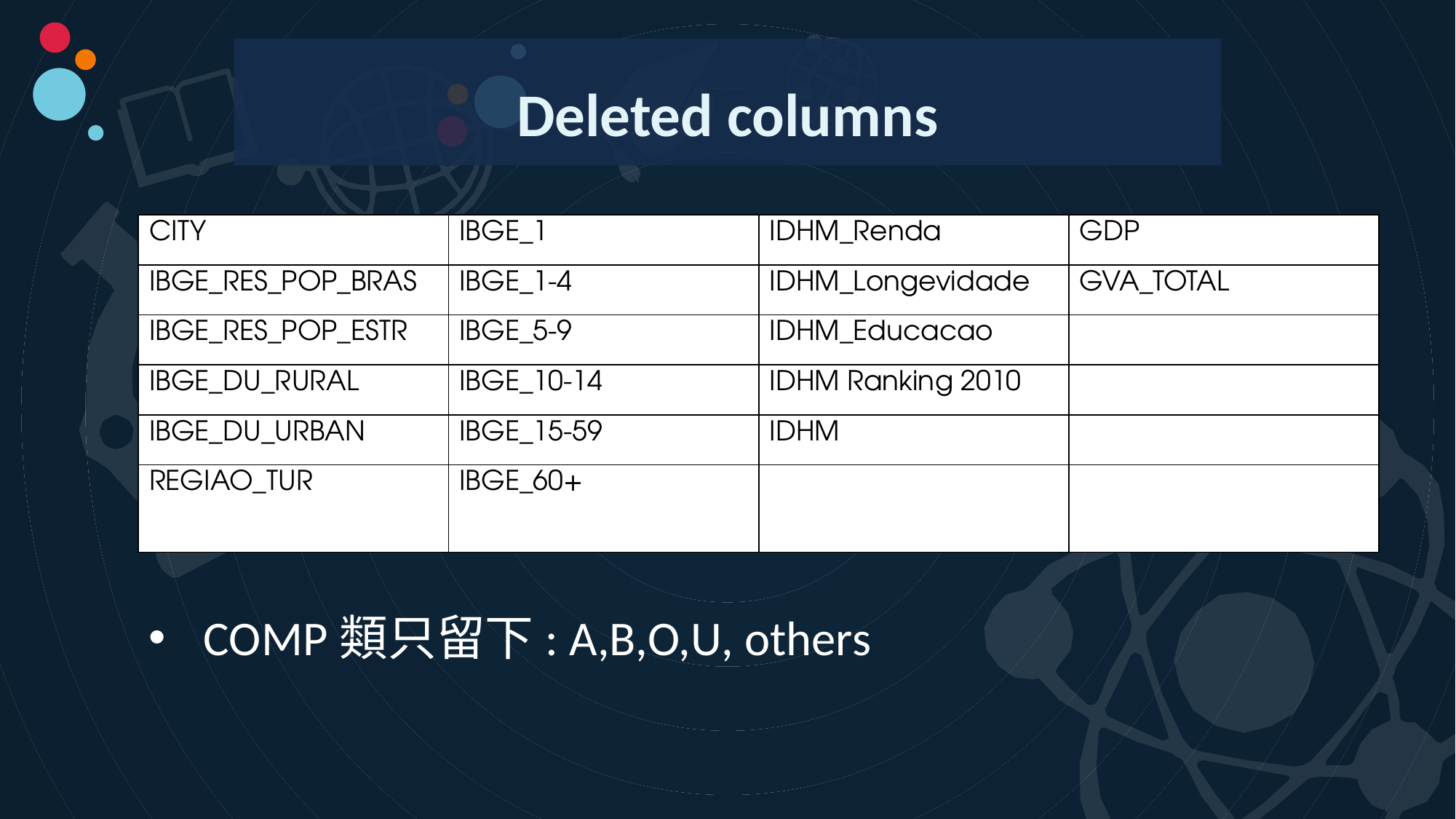

Deleted columns
| CITY | IBGE\_1 | IDHM\_Renda | GDP |
| --- | --- | --- | --- |
| IBGE\_RES\_POP\_BRAS | IBGE\_1-4 | IDHM\_Longevidade | GVA\_TOTAL |
| IBGE\_RES\_POP\_ESTR | IBGE\_5-9 | IDHM\_Educacao |  |
| IBGE\_DU\_RURAL | IBGE\_10-14 | IDHM Ranking 2010 |  |
| IBGE\_DU\_URBAN | IBGE\_15-59 | IDHM |  |
| REGIAO\_TUR | IBGE\_60+ |  |  |
COMP類只留下: A,B,O,U, others